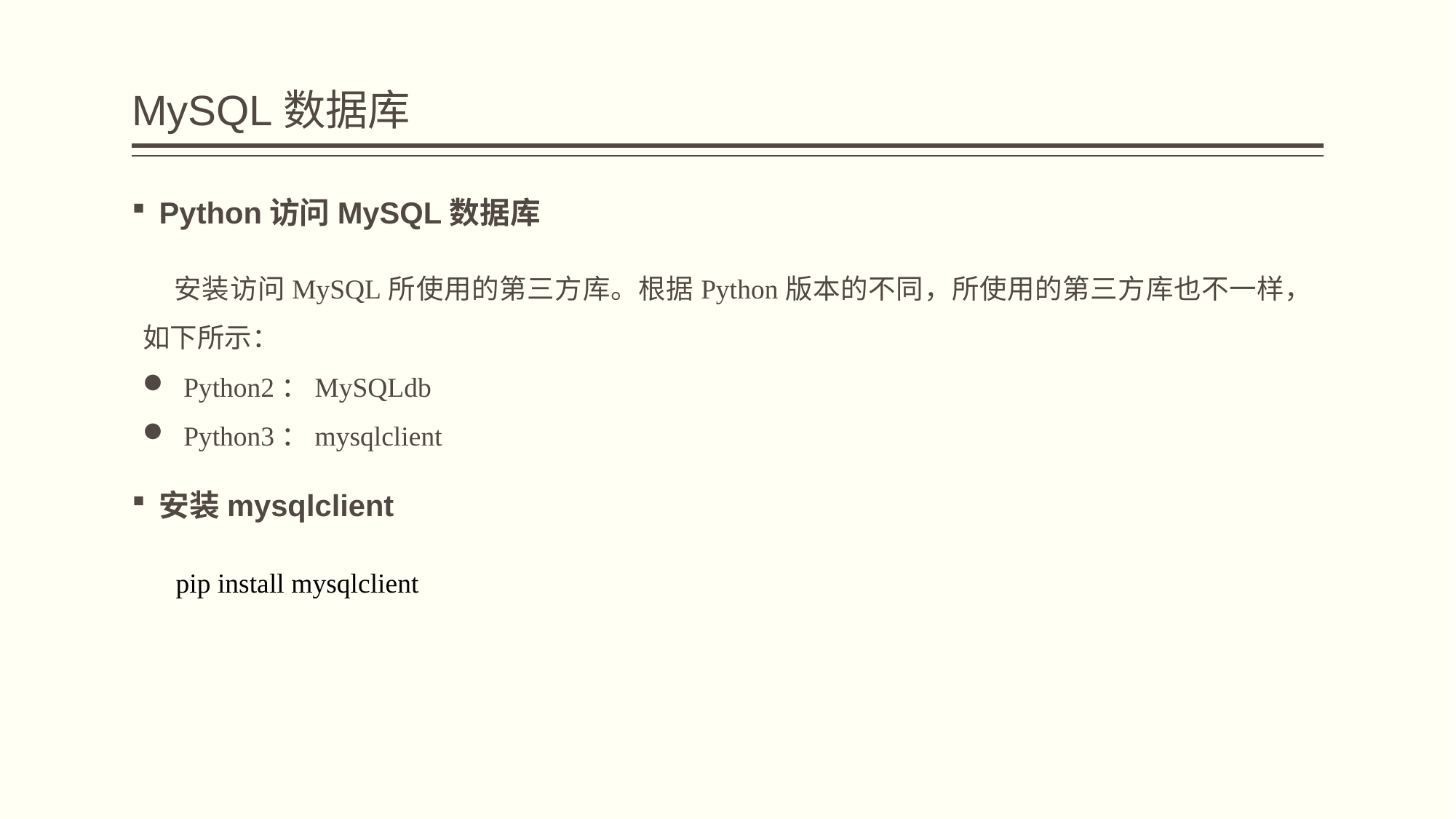

# MySQL数据库
Python访问MySQL数据库
安装访问MySQL所使用的第三方库。根据Python版本的不同，所使用的第三方库也不一样，如下所示：
Python2：MySQLdb
Python3：mysqlclient
安装mysqlclient
pip install mysqlclient